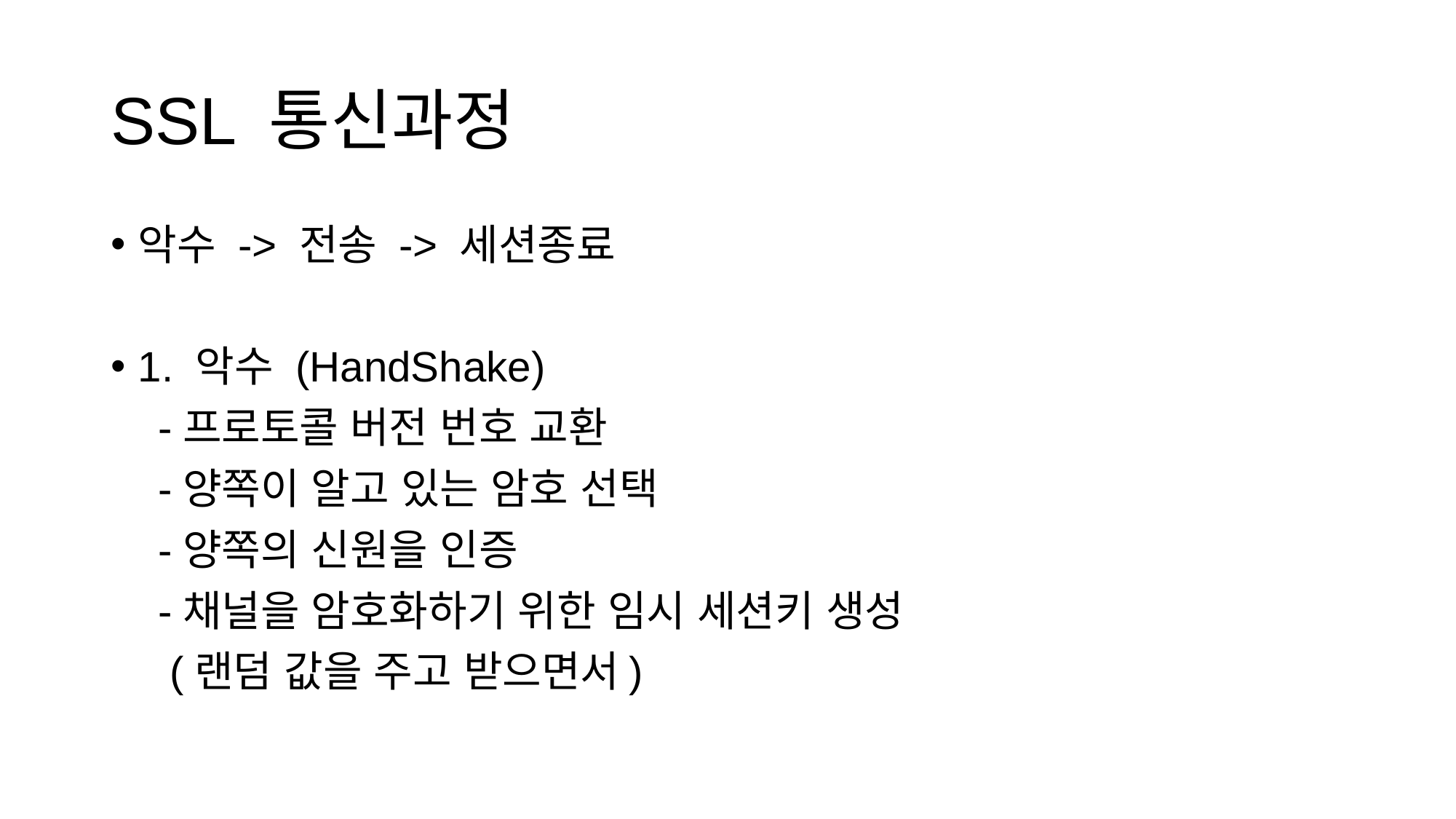

# SSL 통신과정
악수 -> 전송 -> 세션종료

1. 악수 (HandShake)
    -프로토콜 버전 번호 교환
    -양쪽이 알고 있는 암호 선택
    -양쪽의 신원을 인증
    -채널을 암호화하기 위한 임시 세션키 생성
     (랜덤 값을 주고 받으면서)